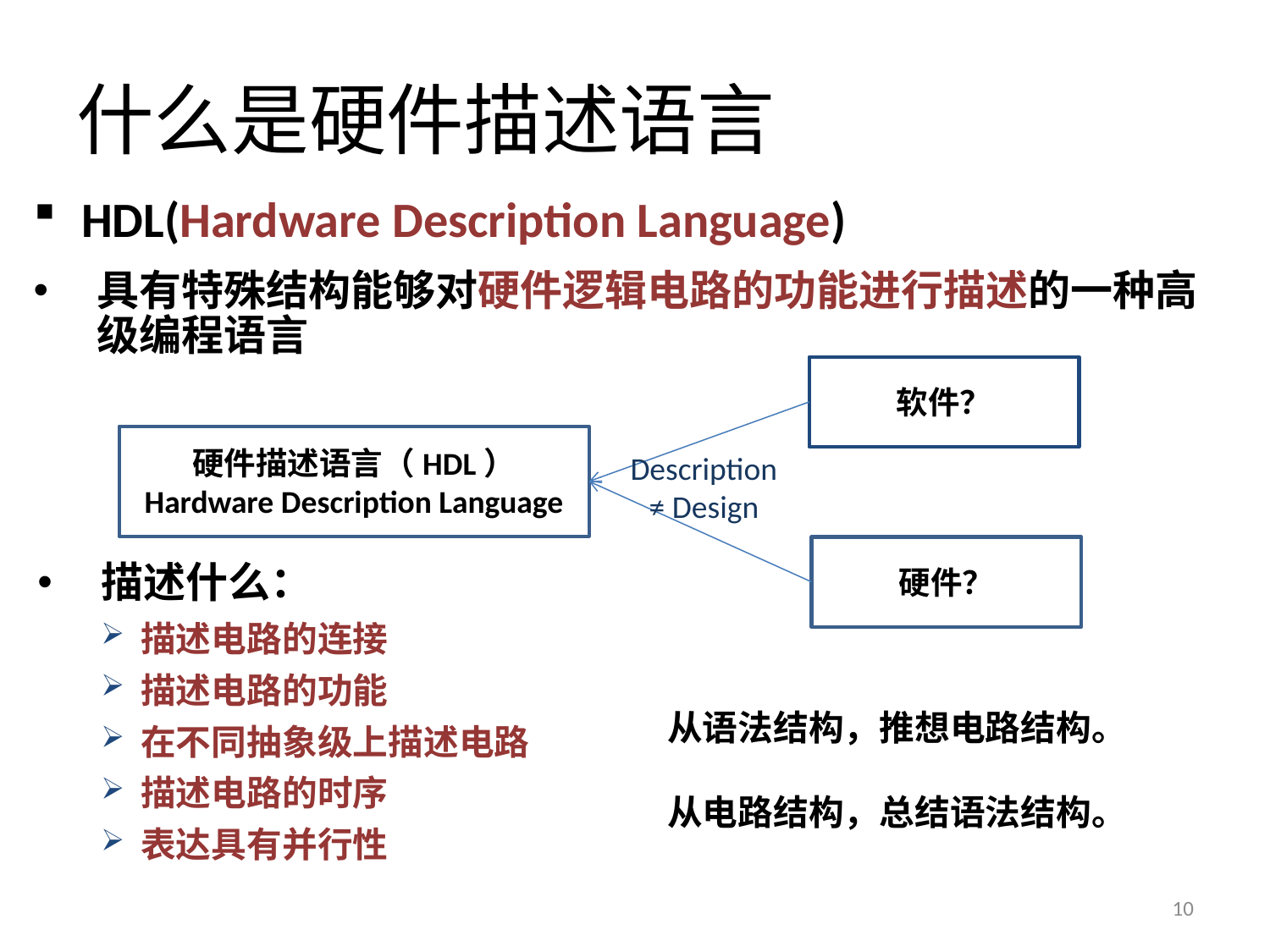

# 什么是硬件描述语言

HDL(Hardware Description Language)
具有特殊结构能够对硬件逻辑电路的功能进行描述的一种高级编程语言

软件？
硬件描述语言（HDL）
Hardware Description Language
Description
≠ Design
硬件？
描述什么：
描述电路的连接
描述电路的功能
在不同抽象级上描述电路
描述电路的时序
表达具有并行性
从语法结构，推想电路结构。
从电路结构，总结语法结构。

10